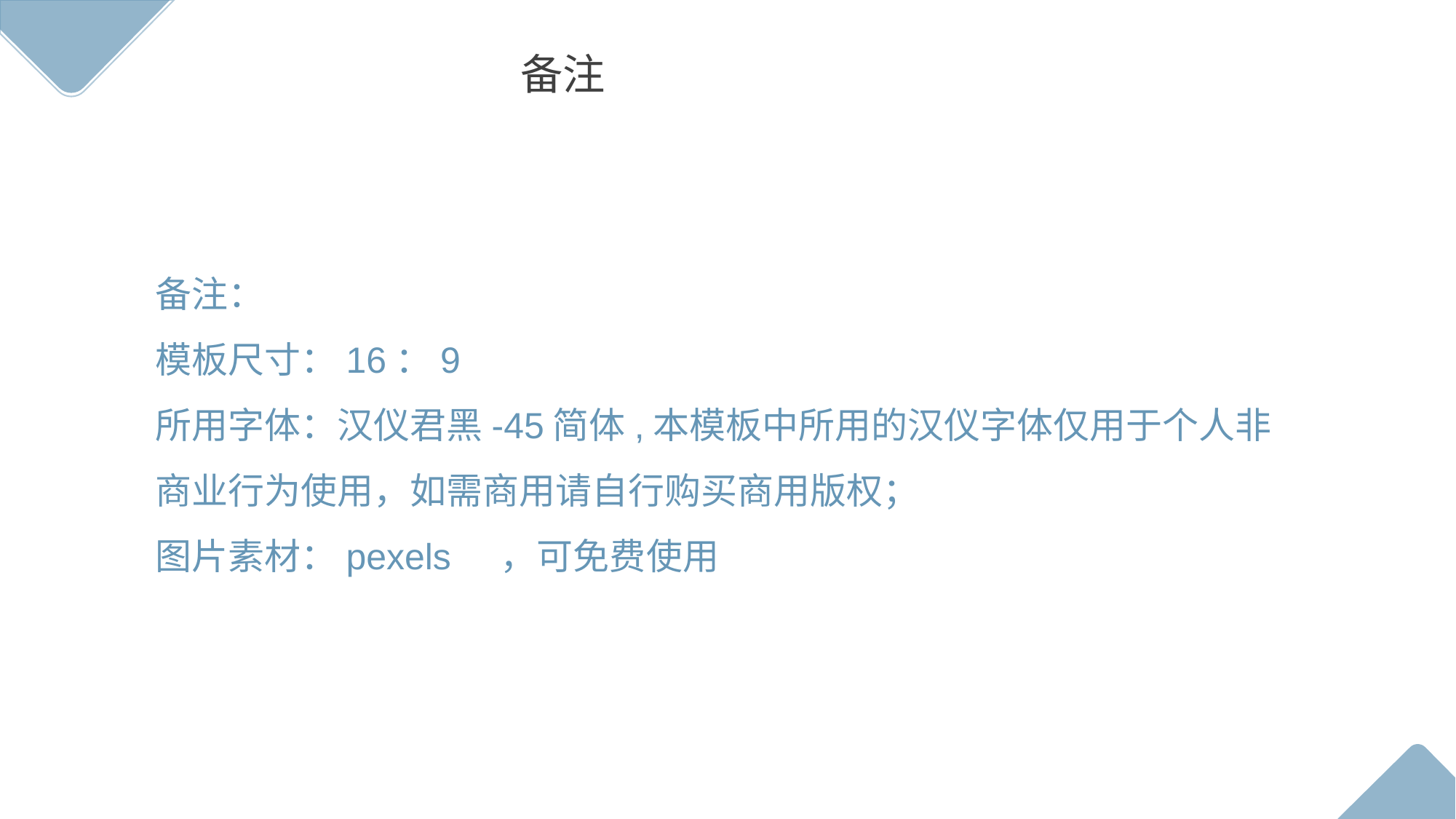

备注
备注：
模板尺寸：16：9
所用字体：汉仪君黑-45简体,本模板中所用的汉仪字体仅用于个人非商业行为使用，如需商用请自行购买商用版权；
图片素材：pexels    ，可免费使用